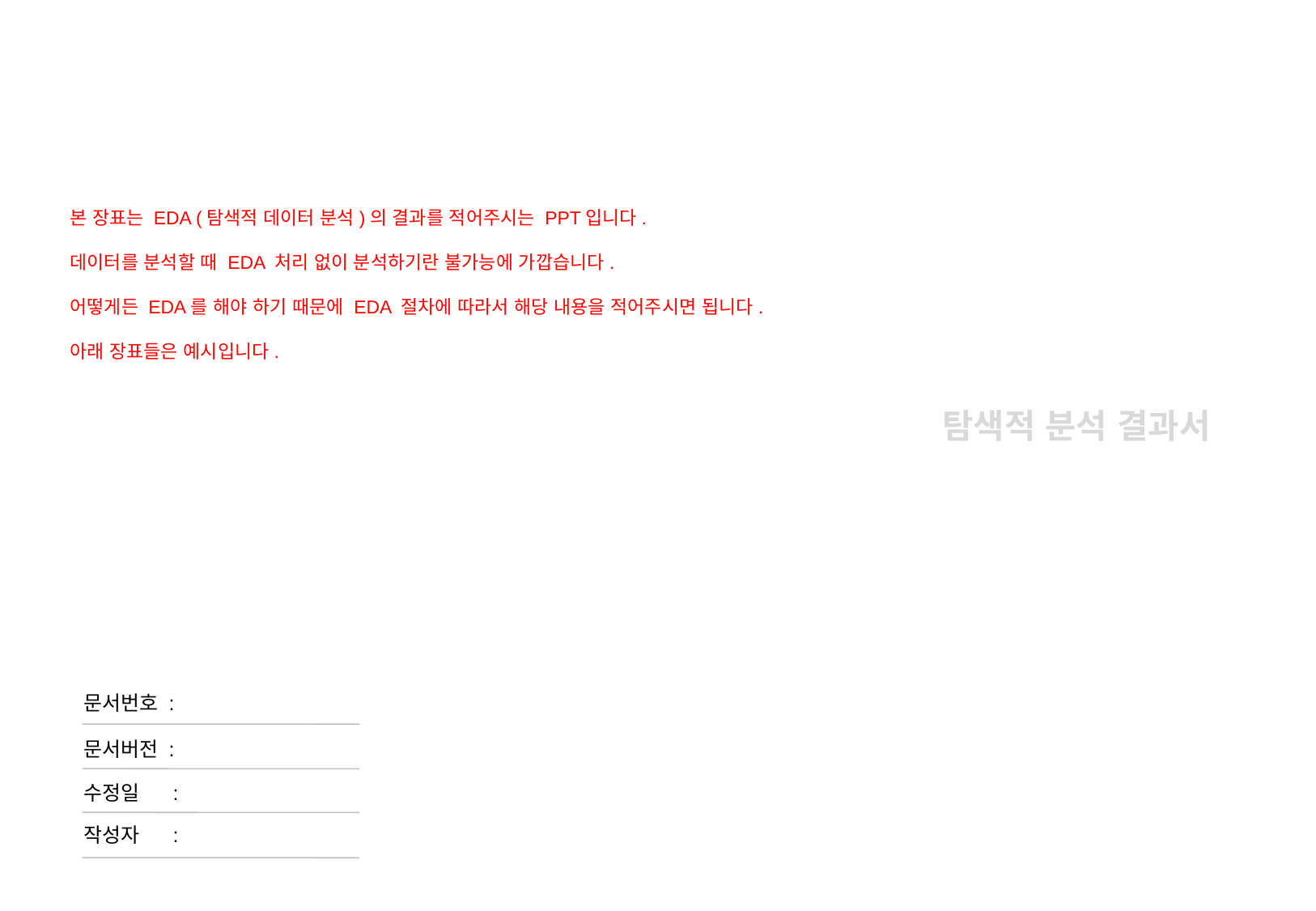

본 장표는 EDA (탐색적 데이터 분석)의 결과를 적어주시는 PPT입니다.

데이터를 분석할 때 EDA 처리 없이 분석하기란 불가능에 가깝습니다.

어떻게든 EDA를 해야 하기 때문에 EDA 절차에 따라서 해당 내용을 적어주시면 됩니다.

아래 장표들은 예시입니다.
# 교원 AI_BD_IM_분석결과서및 모델링검증결과서
탐색적 분석 결과서
문서번호 :
문서버전 :
수정일     :
작성자     :